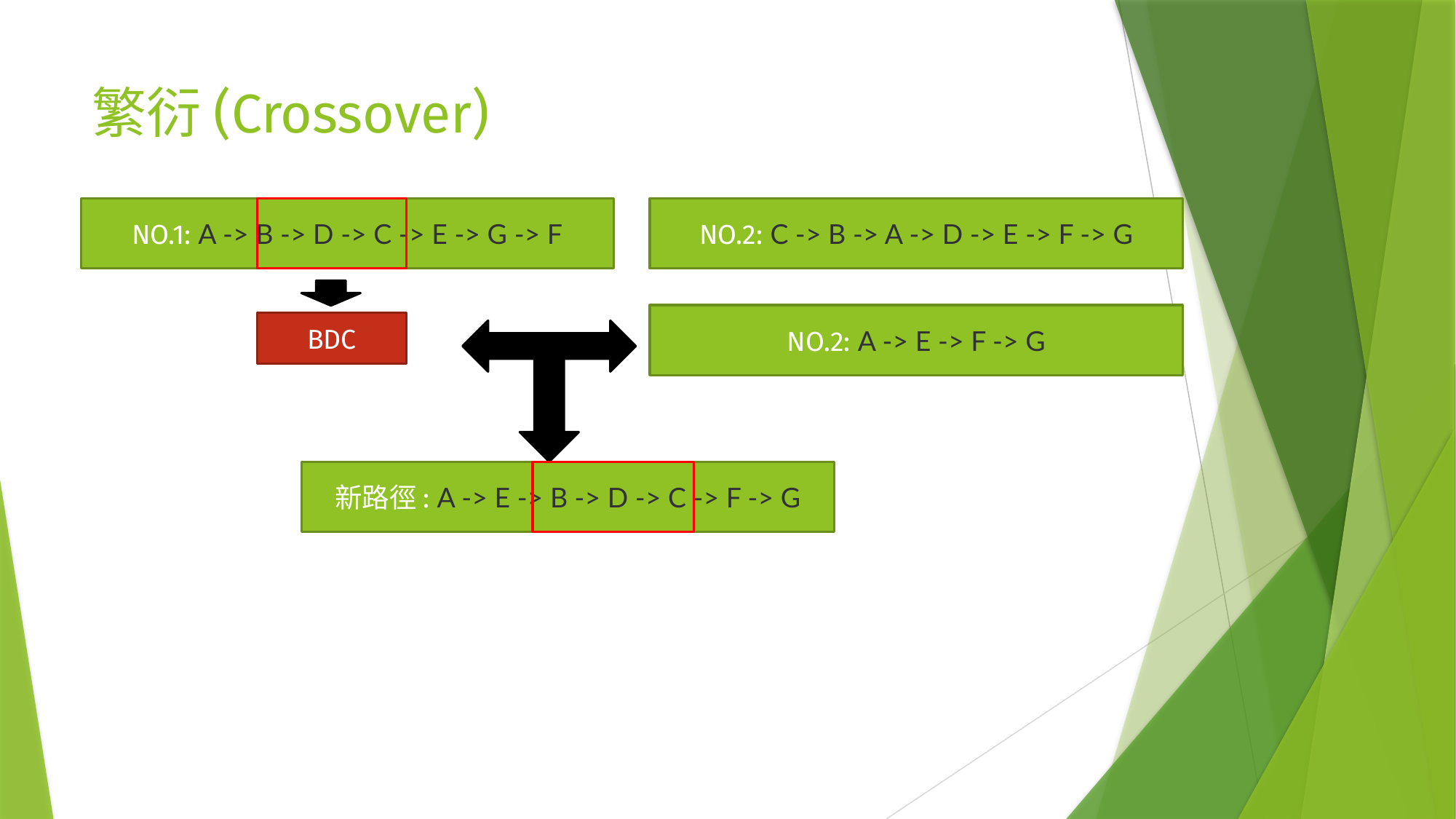

# 繁衍(Crossover)
NO.1: A -> B -> D -> C -> E -> G -> F

NO.2: C -> B -> A -> D -> E -> F -> G

NO.2: A -> E -> F -> G
BDC

新路徑: A -> E -> B -> D -> C -> F -> G